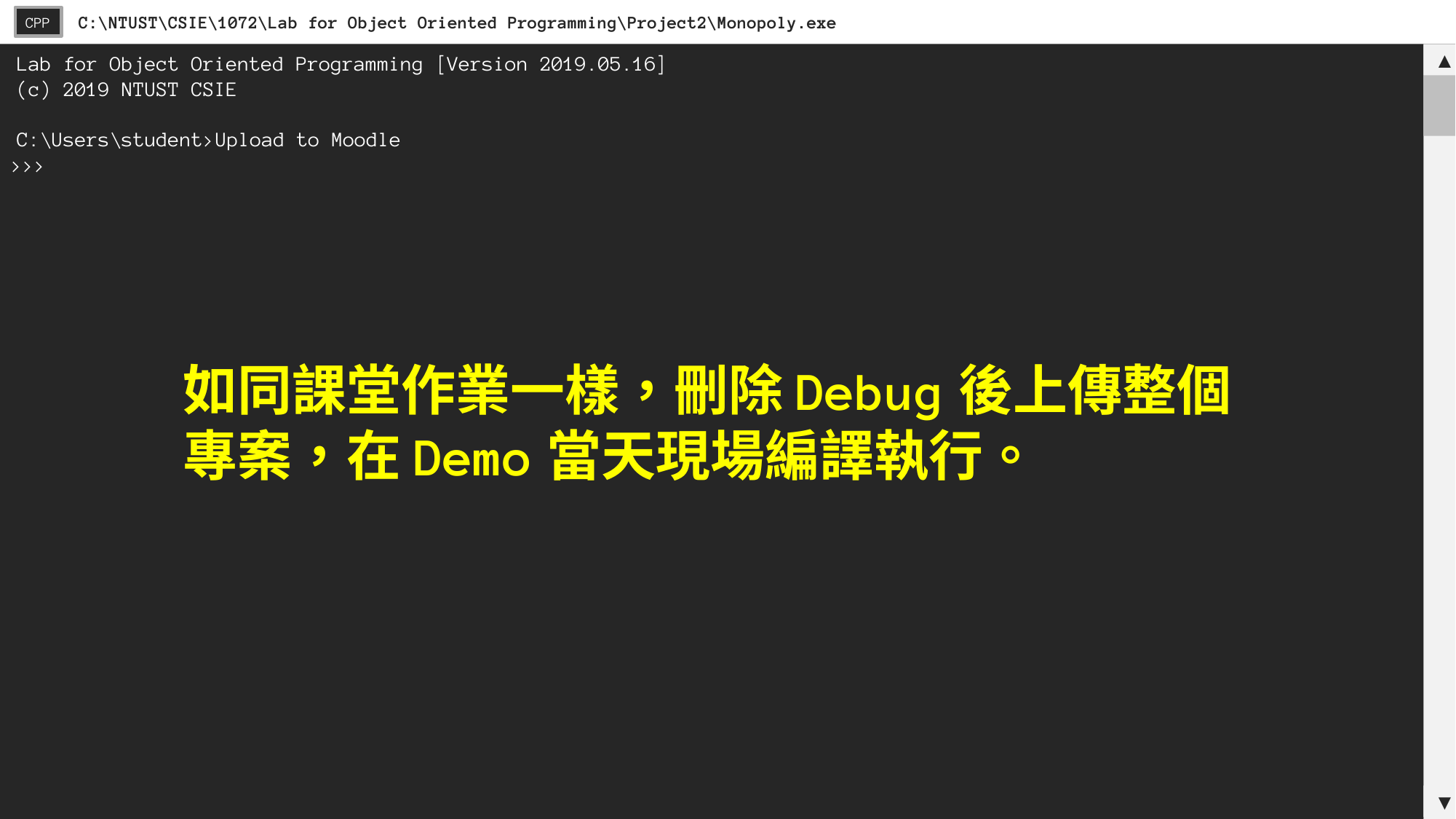

C:\NTUST\CSIE\1072\Lab for Object Oriented Programming\Project2\Monopoly.exe
CPP
Lab for Object Oriented Programming [Version 2019.05.16]
(c) 2019 NTUST CSIE

C:\Users\student>

▲

Upload to Moodle
>>>
如同課堂作業一樣，刪除Debug後上傳整個專案，在Demo當天現場編譯執行。

▼